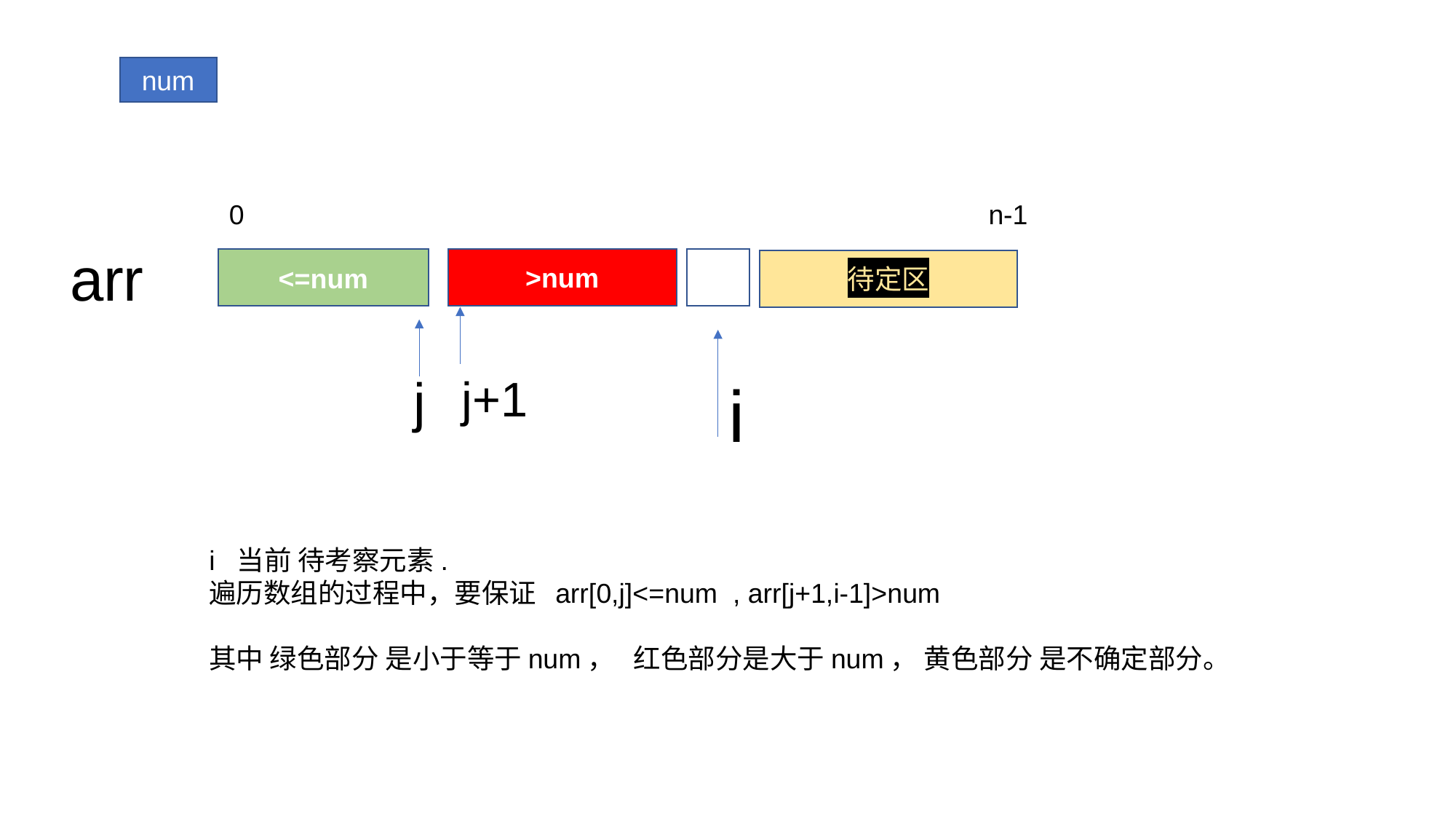

num
0
n-1
arr
>num
<=num

待定区
j
j+1
i
i  当前 待考察元素.
遍历数组的过程中，要保证  arr[0,j]<=num  , arr[j+1,i-1]>num

其中 绿色部分 是小于等于num，   红色部分是大于num， 黄色部分 是不确定部分。